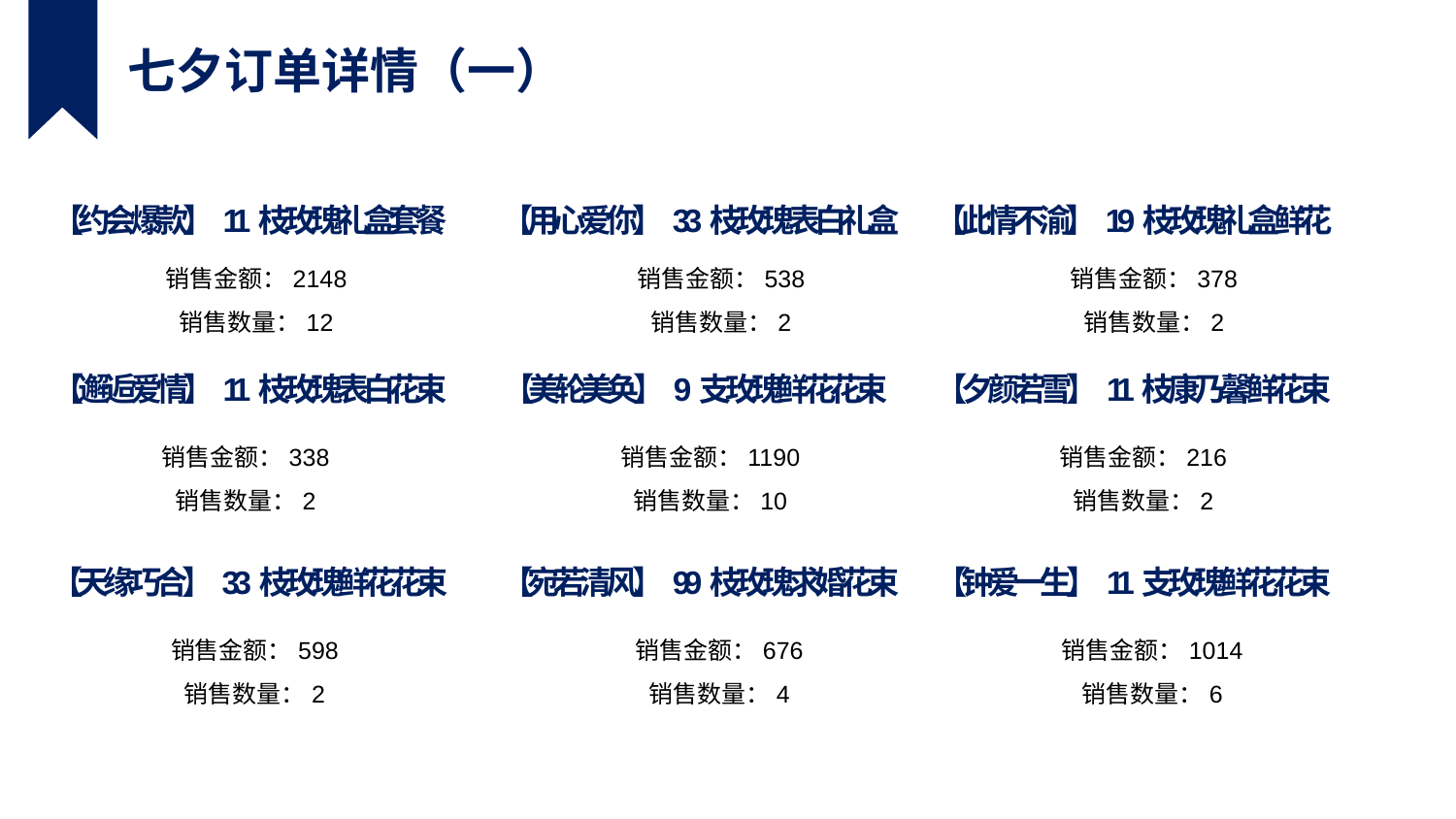

七夕订单详情（一）
【约会爆款】11枝玫瑰礼盒套餐
【用心爱你】33枝玫瑰表白礼盒
【此情不渝】19枝玫瑰礼盒鲜花
销售金额：2148
销售数量：12
销售金额：538
销售数量：2
销售金额：378
销售数量：2
【邂逅爱情】11枝玫瑰表白花束
【美轮美奂】9支玫瑰鲜花花束
【夕颜若雪】11枝康乃馨鲜花束
销售金额：338
销售数量：2
销售金额：1190
销售数量：10
销售金额：216
销售数量：2
【天缘巧合】33枝玫瑰鲜花花束
【宛若清风】99枝玫瑰求婚花束
【钟爱一生】11支玫瑰鲜花花束
销售金额：598
销售数量：2
销售金额：676
销售数量：4
销售金额：1014
销售数量：6